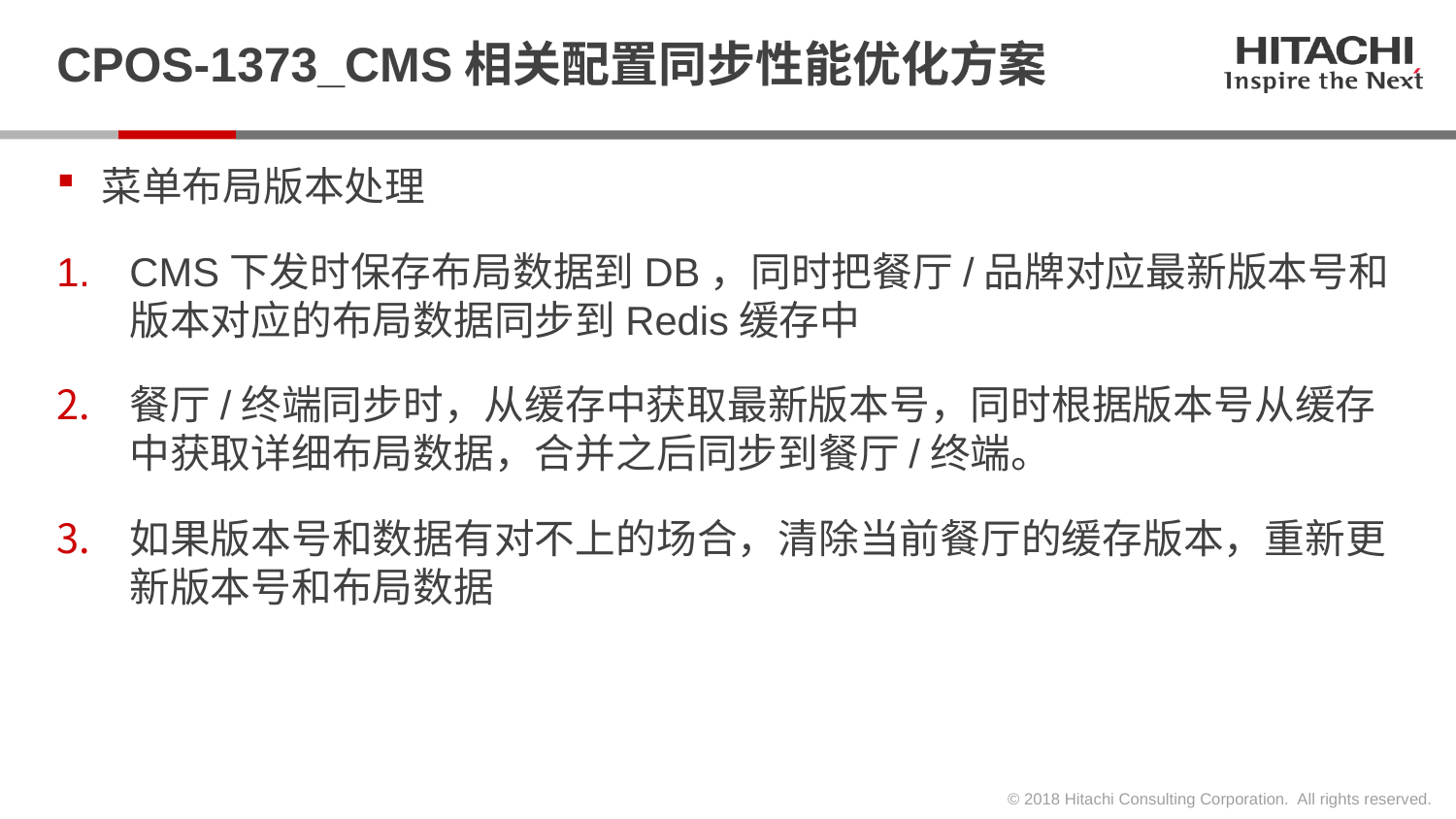

# CPOS-1373_CMS相关配置同步性能优化方案
菜单布局版本处理
CMS下发时保存布局数据到DB，同时把餐厅/品牌对应最新版本号和版本对应的布局数据同步到Redis缓存中
餐厅/终端同步时，从缓存中获取最新版本号，同时根据版本号从缓存中获取详细布局数据，合并之后同步到餐厅/终端。
如果版本号和数据有对不上的场合，清除当前餐厅的缓存版本，重新更新版本号和布局数据